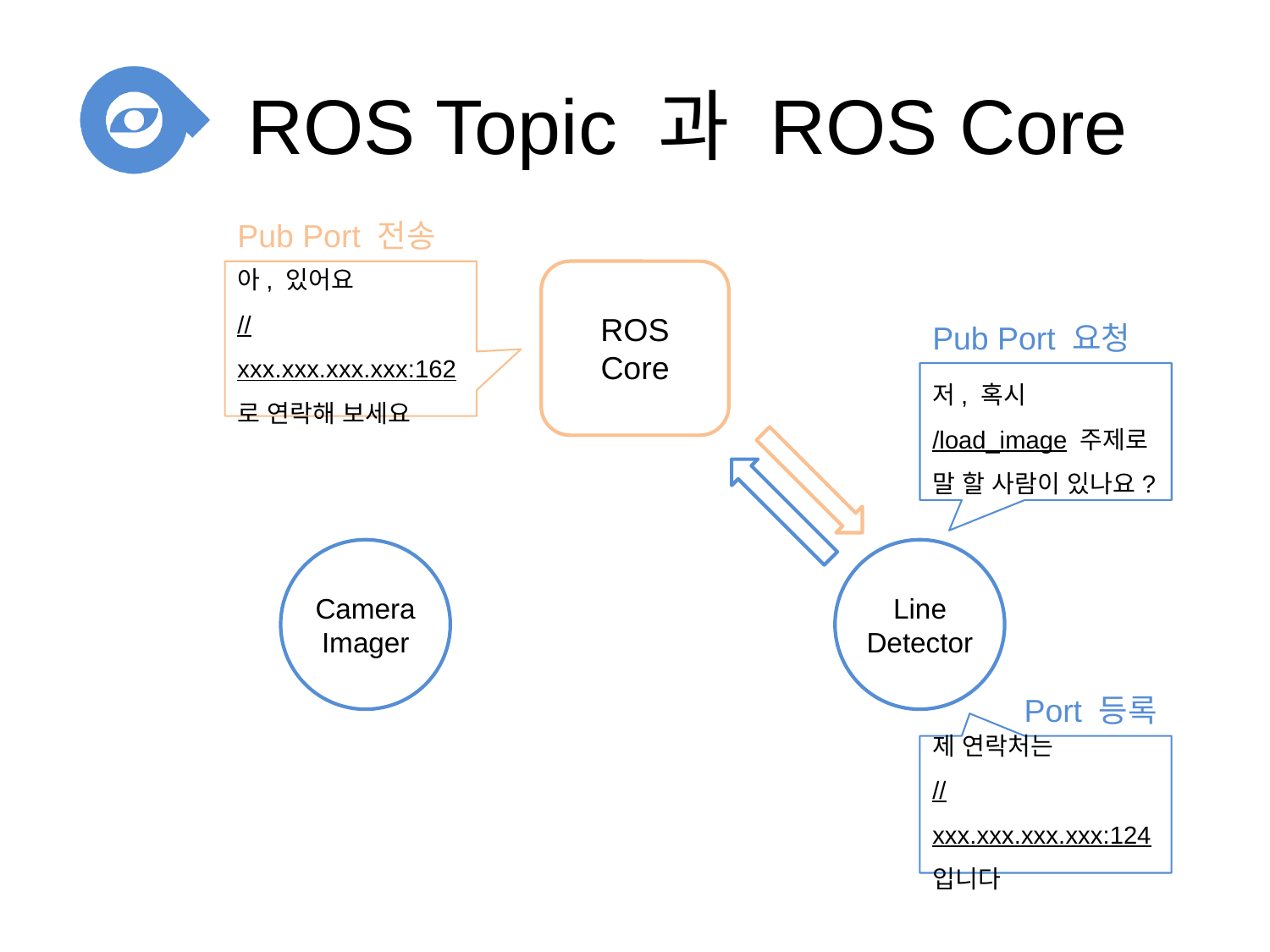

# ROS Topic 과 ROS Core
Pub Port 전송
ROS Core
아, 있어요
//xxx.xxx.xxx.xxx:162
로 연락해 보세요
Pub Port 요청
저, 혹시
/load_image 주제로
말 할 사람이 있나요?

Camera
Imager
Line Detector
Port 등록
제 연락처는
//xxx.xxx.xxx.xxx:124 입니다